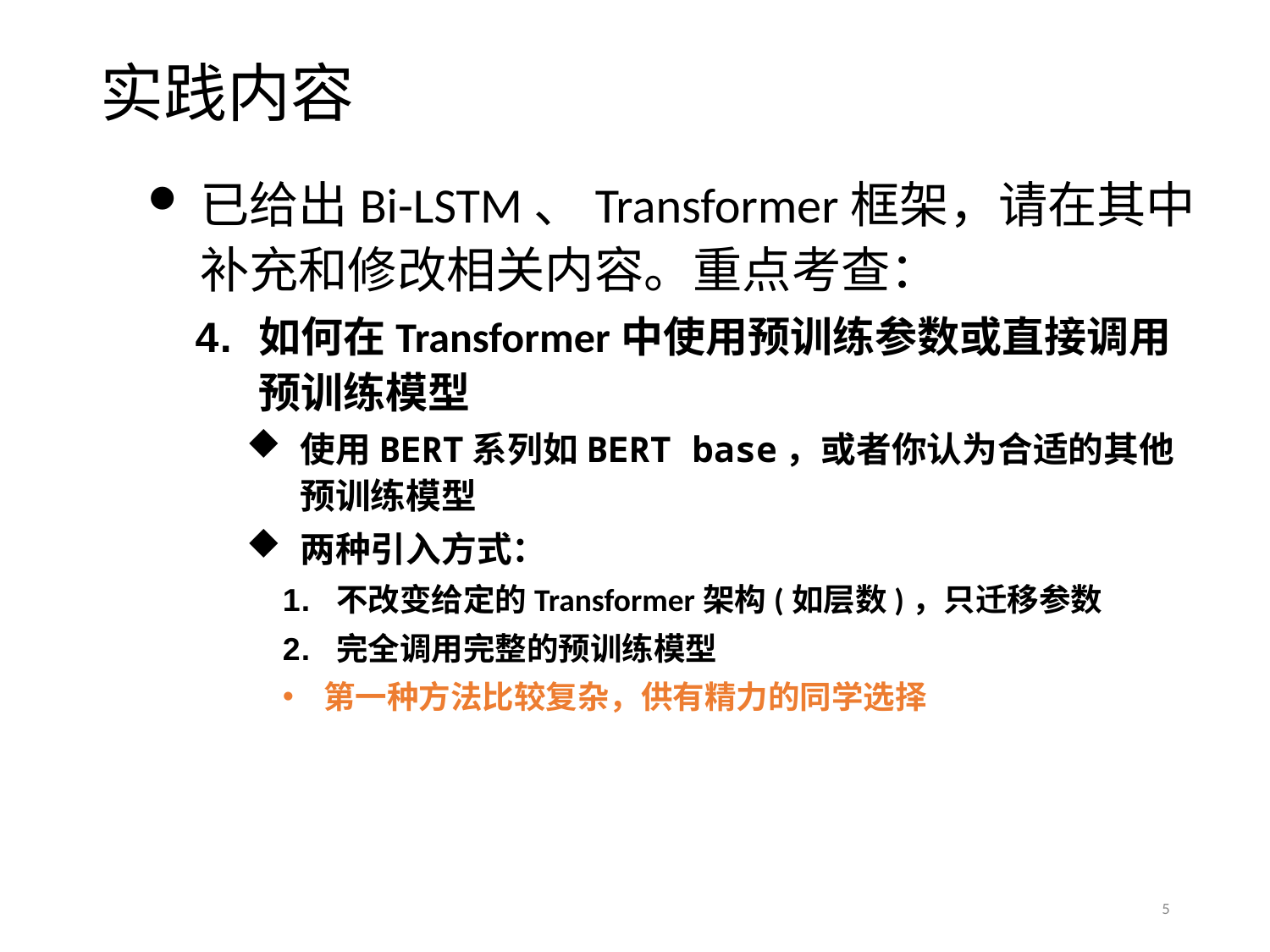

# 实践内容
已给出Bi-LSTM、Transformer框架，请在其中补充和修改相关内容。重点考查：
如何在Transformer中使用预训练参数或直接调用预训练模型
使用BERT系列如BERT base，或者你认为合适的其他预训练模型
两种引入方式：
不改变给定的Transformer架构(如层数)，只迁移参数
完全调用完整的预训练模型
第一种方法比较复杂，供有精力的同学选择

5